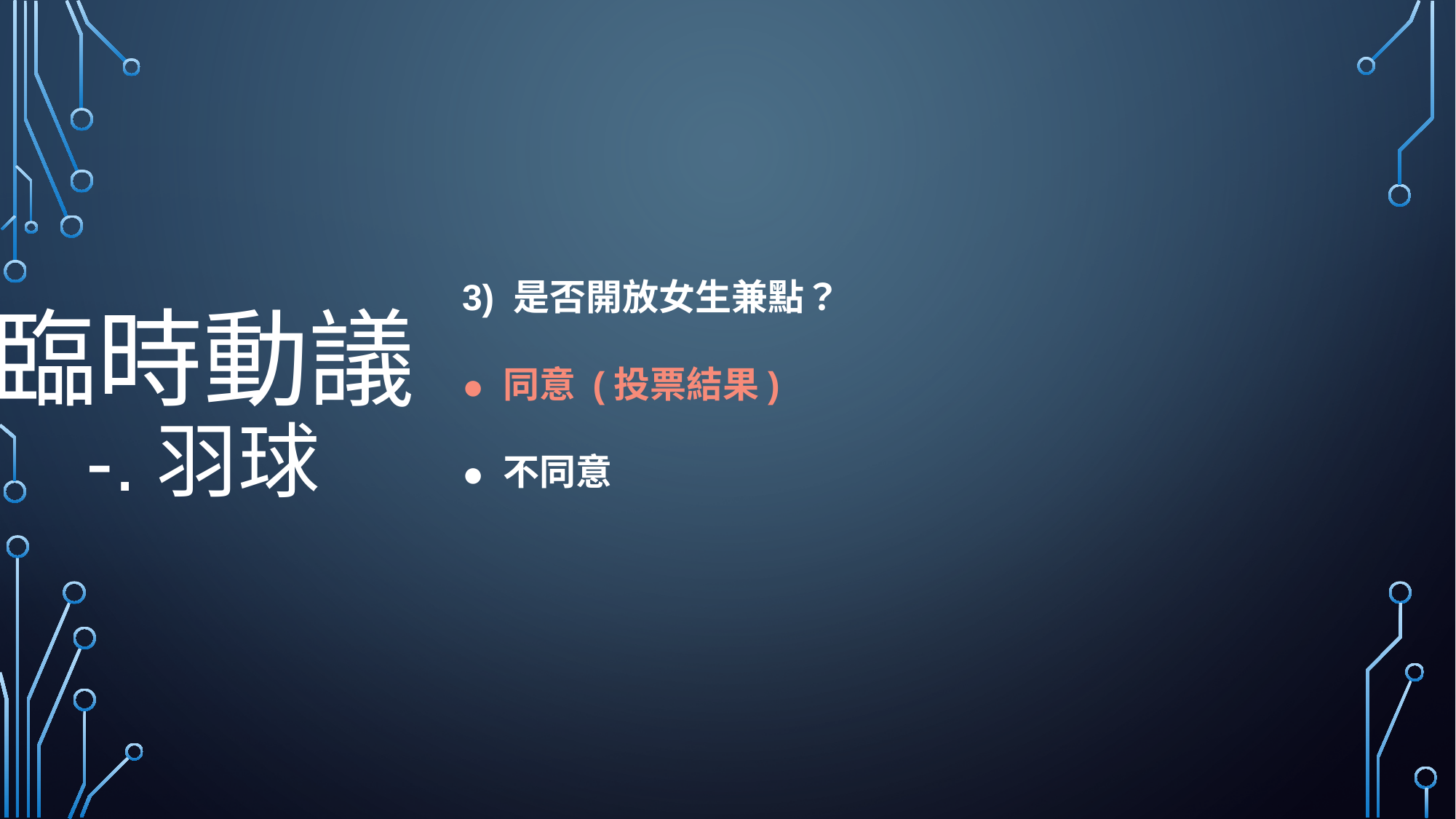

臨時動議
-.羽球
3) 是否開放女生兼點？

同意 (投票結果)

不同意